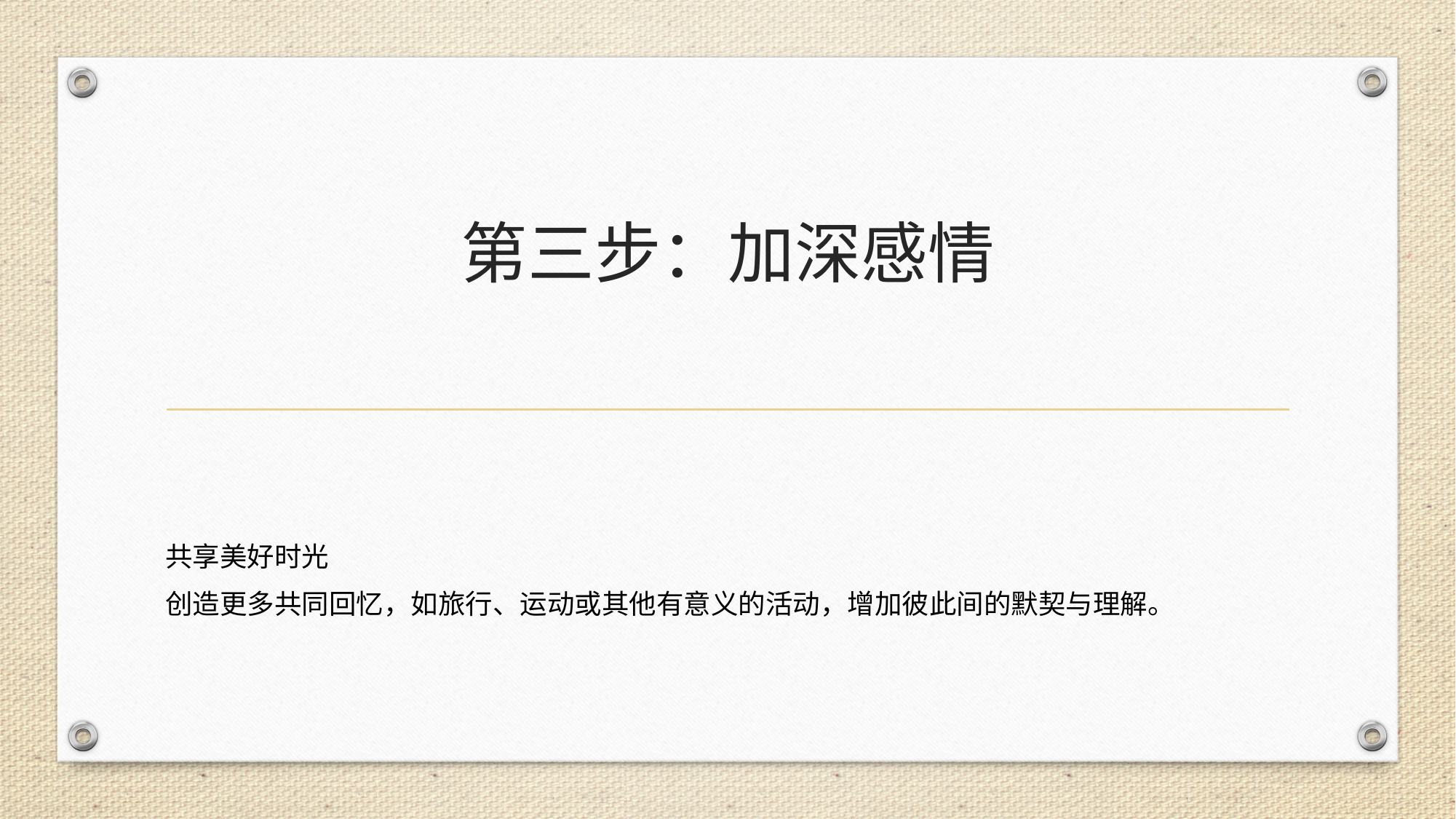

# 第三步：加深感情

共享美好时光
创造更多共同回忆，如旅行、运动或其他有意义的活动，增加彼此间的默契与理解。